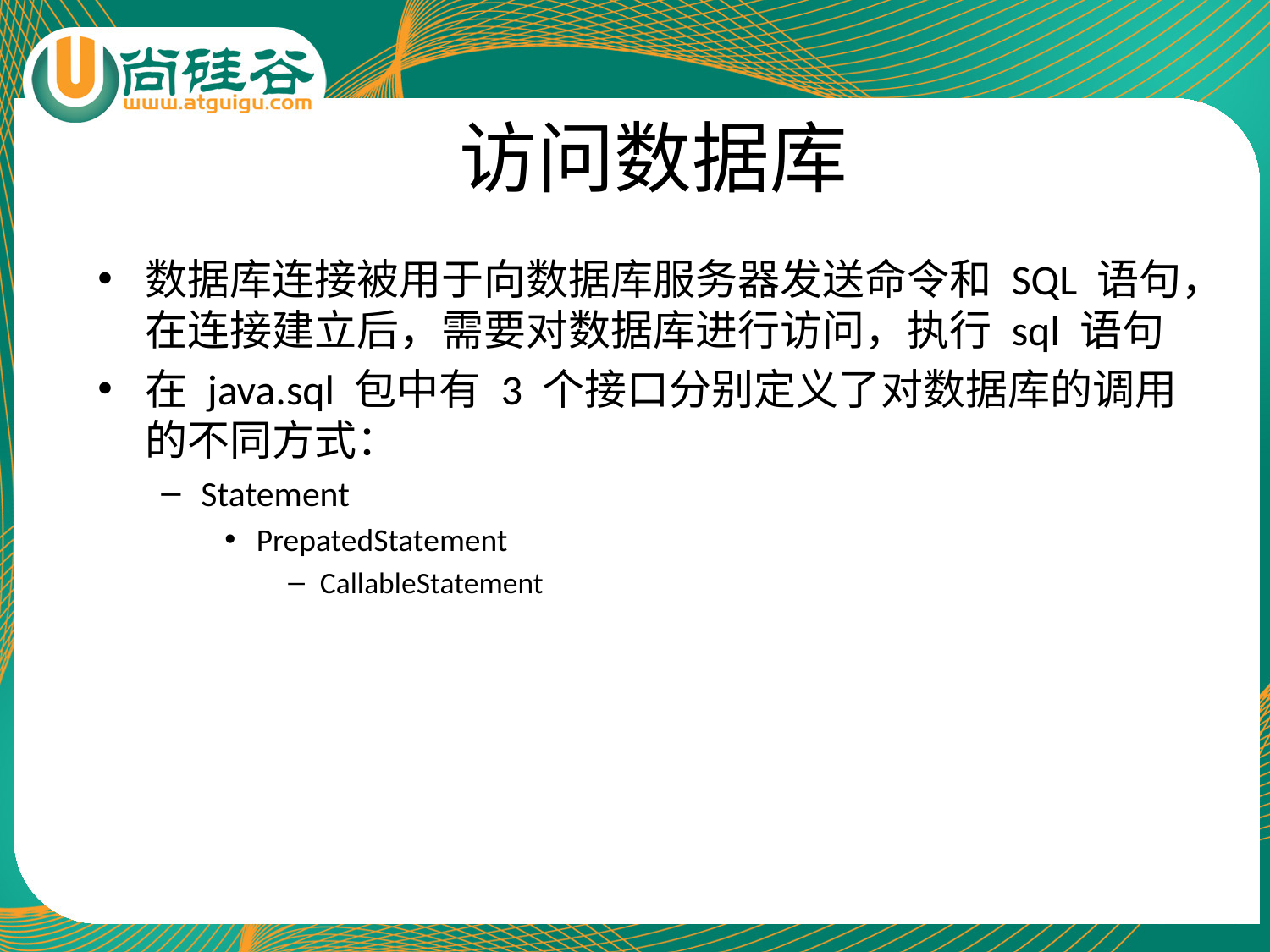

# 访问数据库
数据库连接被用于向数据库服务器发送命令和 SQL 语句，在连接建立后，需要对数据库进行访问，执行 sql 语句
在 java.sql 包中有 3 个接口分别定义了对数据库的调用的不同方式：
Statement
PrepatedStatement
CallableStatement